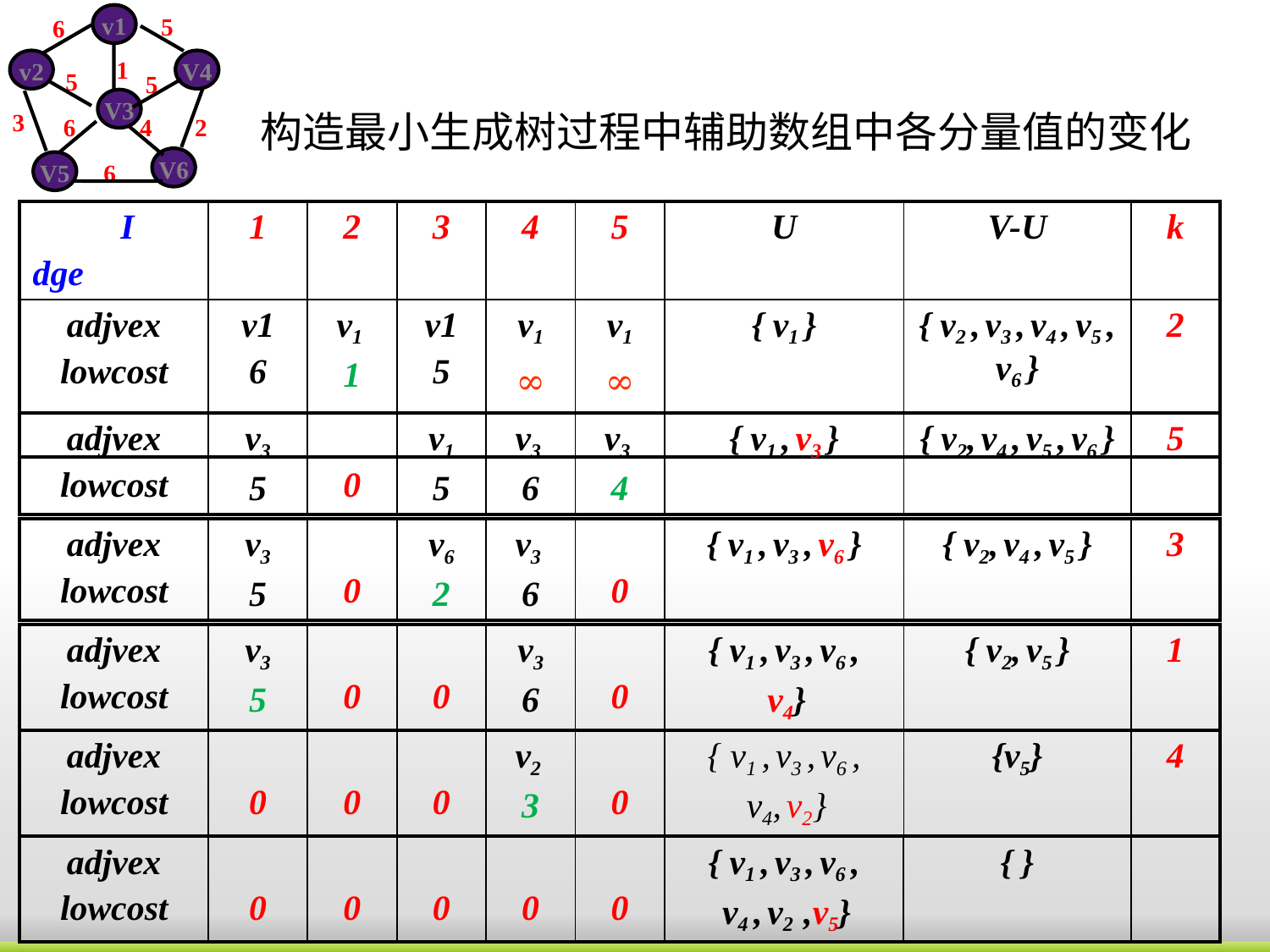

v1

v2
V4

V3

V6
V5

5

6

1

5

5

3

6

4

2

6

构造最小生成树过程中辅助数组中各分量值的变化
| I dge | 1 | 2 | 3 | 4 | 5 | U | V-U | k |
| --- | --- | --- | --- | --- | --- | --- | --- | --- |
| adjvex lowcost | v1 6 | v1 1 | v1 5 | v1 ∞ | v1 ∞ | { v1 } | { v2 , v3 , v4 , v5 , v6 } | 2 |
| adjvex lowcost | v3 5 | 0 | v1 5 | v3 6 | v3 4 | { v1 , v3 } | { v2, v4 , v5 , v6 } | 5 |
| --- | --- | --- | --- | --- | --- | --- | --- | --- |
| adjvex lowcost | v3 5 | 0 | v6 2 | v3 6 | 0 | { v1 , v3 , v6 } | { v2, v4 , v5 } | 3 |
| --- | --- | --- | --- | --- | --- | --- | --- | --- |
| adjvex lowcost | v3 5 | 0 | 0 | v3 6 | 0 | { v1 , v3 , v6 , v4} | { v2, v5 } | 1 |
| --- | --- | --- | --- | --- | --- | --- | --- | --- |
| adjvex lowcost | 0 | 0 | 0 | v2 3 | 0 | { v1 , v3 , v6 , v4, v2} | {v5} | 4 |
| --- | --- | --- | --- | --- | --- | --- | --- | --- |
| adjvex lowcost | 0 | 0 | 0 | 0 | 0 | { v1 , v3 , v6 , v4 , v2 ,v5} | { } |  |
| --- | --- | --- | --- | --- | --- | --- | --- | --- |